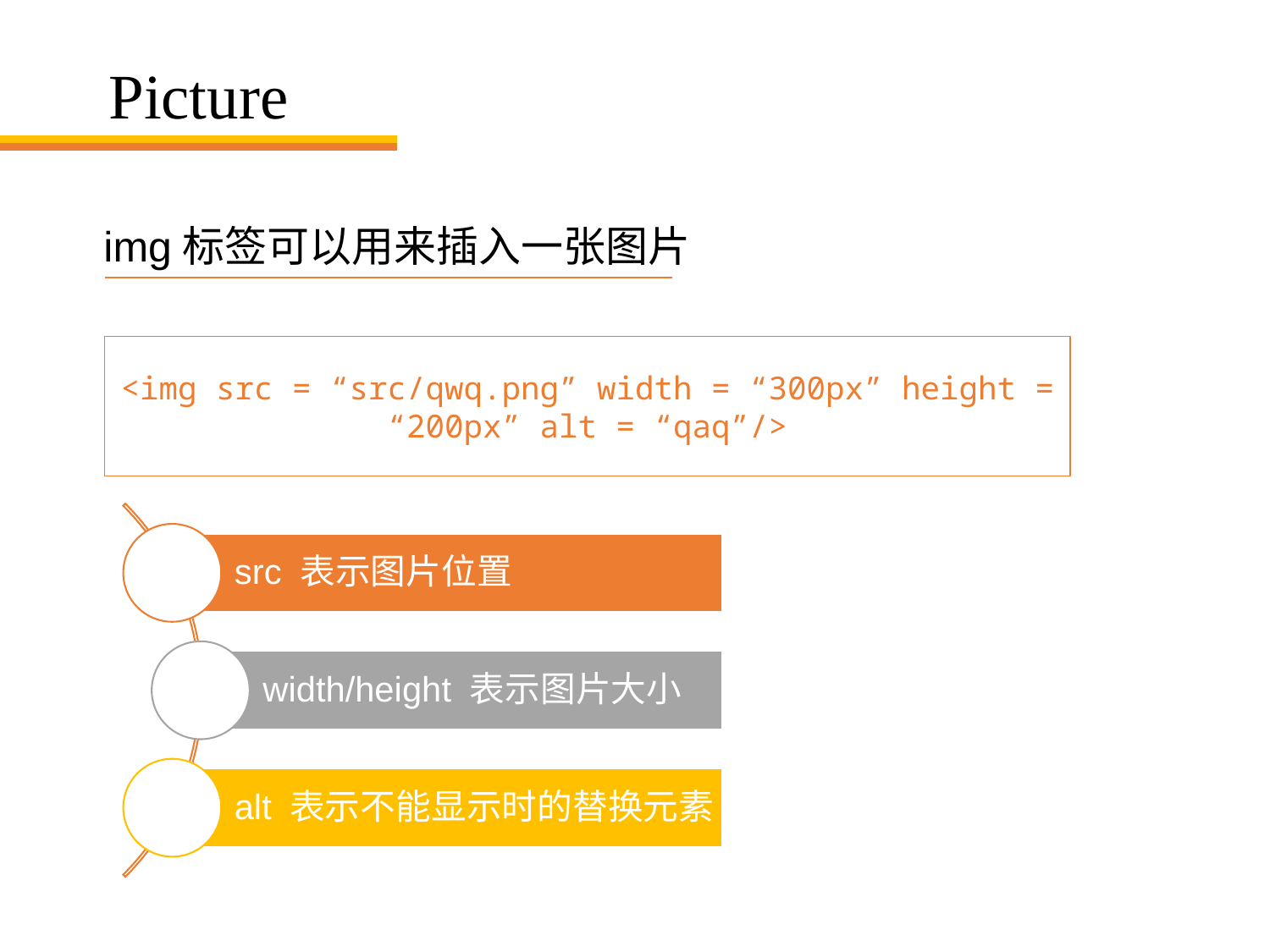

# Picture
img标签可以用来插入一张图片
<img src = “src/qwq.png” width = “300px” height = “200px” alt = “qaq”/>
src 表示图片位置
width/height 表示图片大小
alt 表示不能显示时的替换元素